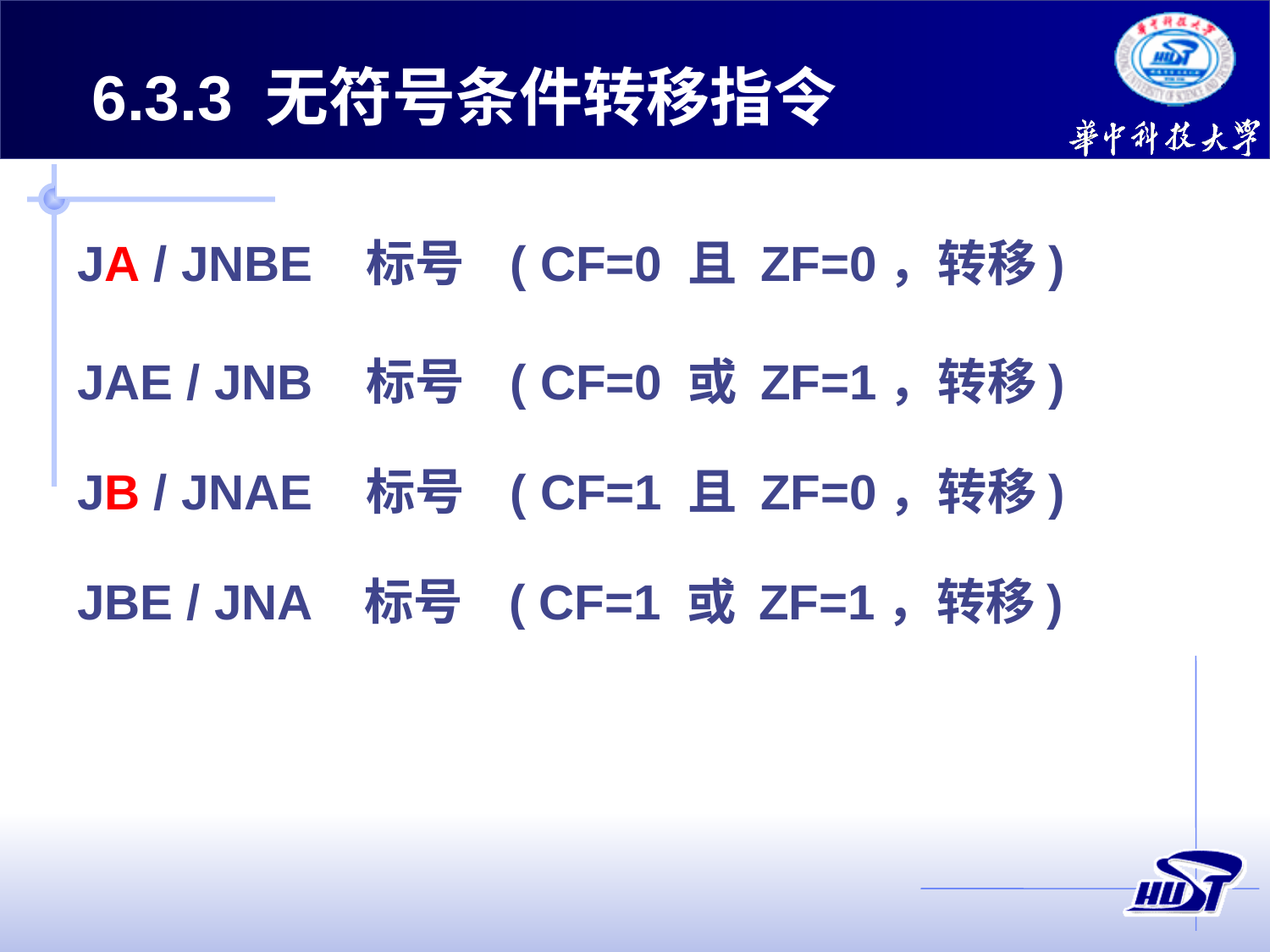

6.3.3 无符号条件转移指令
JA / JNBE   标号   ( CF=0 且 ZF=0，转移)

JAE / JNB   标号   ( CF=0 或 ZF=1，转移)

JB / JNAE   标号   ( CF=1 且 ZF=0，转移)

JBE / JNA   标号   ( CF=1 或 ZF=1，转移)